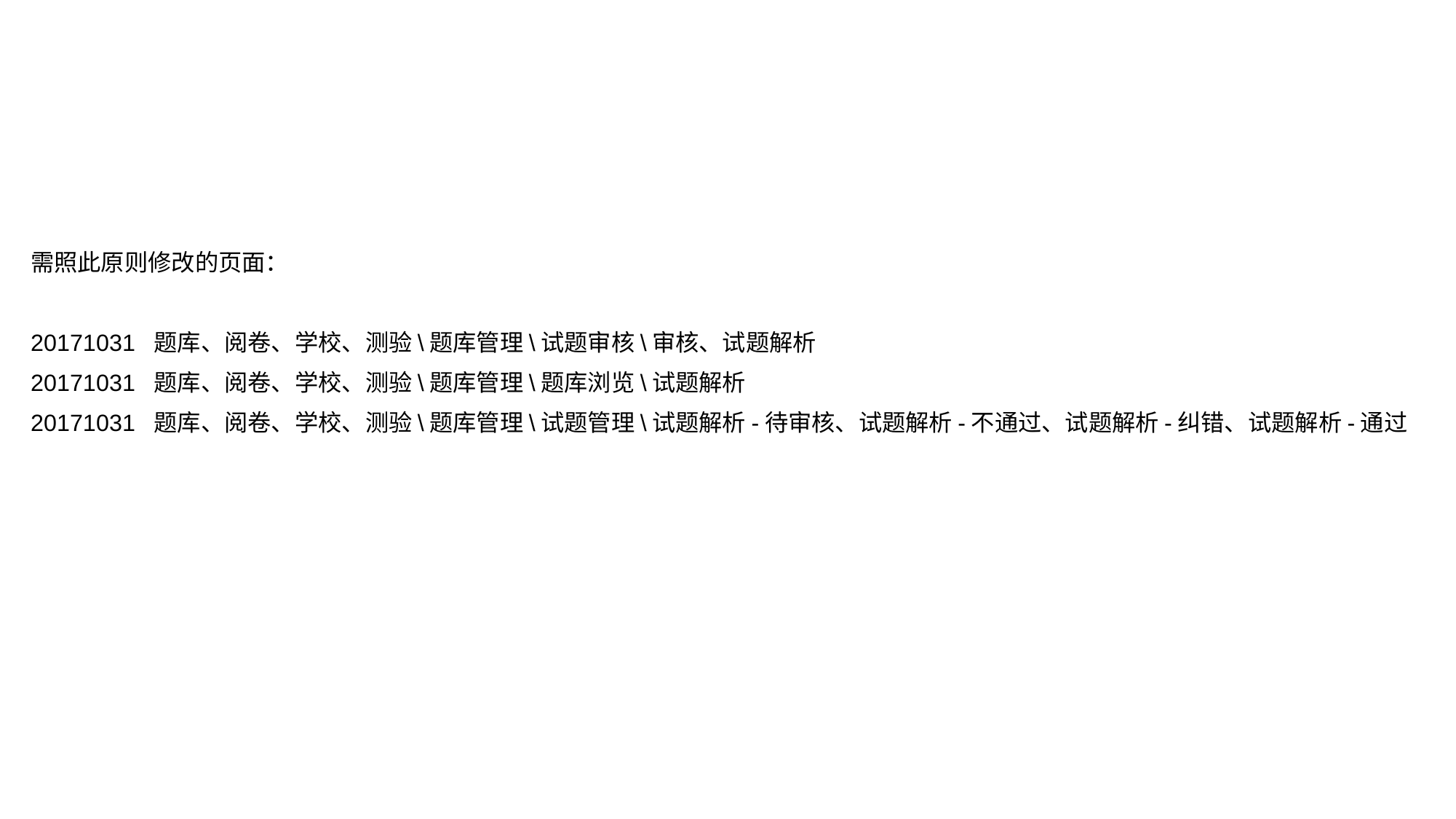

需照此原则修改的页面：

20171031  题库、阅卷、学校、测验\题库管理\试题审核\审核、试题解析
20171031  题库、阅卷、学校、测验\题库管理\题库浏览\试题解析
20171031  题库、阅卷、学校、测验\题库管理\试题管理\试题解析-待审核、试题解析-不通过、试题解析-纠错、试题解析-通过